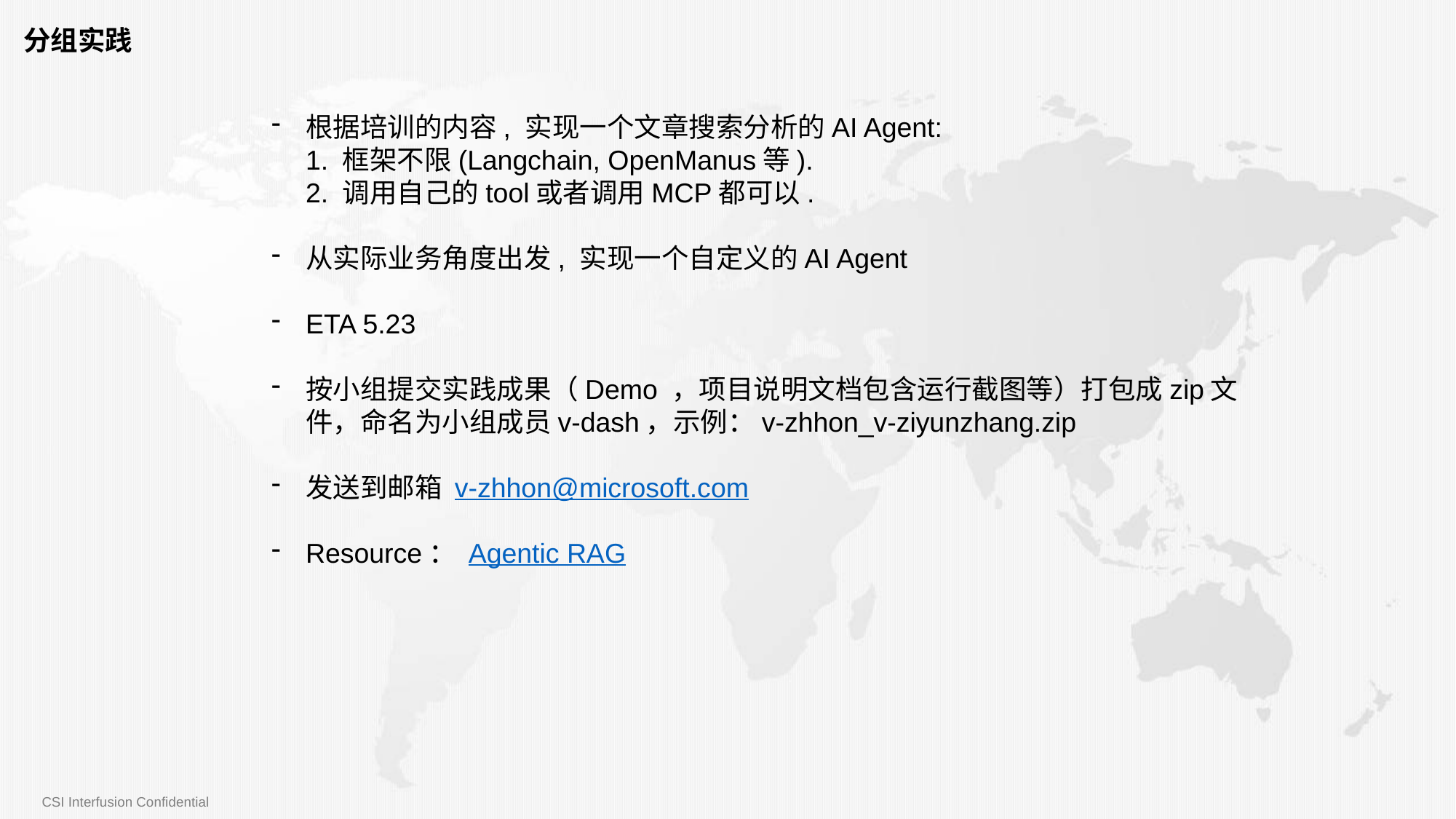

分组实践
根据培训的内容, 实现一个文章搜索分析的AI Agent:
1. 框架不限(Langchain, OpenManus等).
2. 调用自己的tool或者调用MCP都可以.

从实际业务角度出发, 实现一个自定义的AI Agent

ETA 5.23

按小组提交实践成果（Demo ，项目说明文档包含运行截图等）打包成zip文件，命名为小组成员v-dash，示例：v-zhhon_v-ziyunzhang.zip

发送到邮箱 v-zhhon@microsoft.com

Resource： Agentic RAG